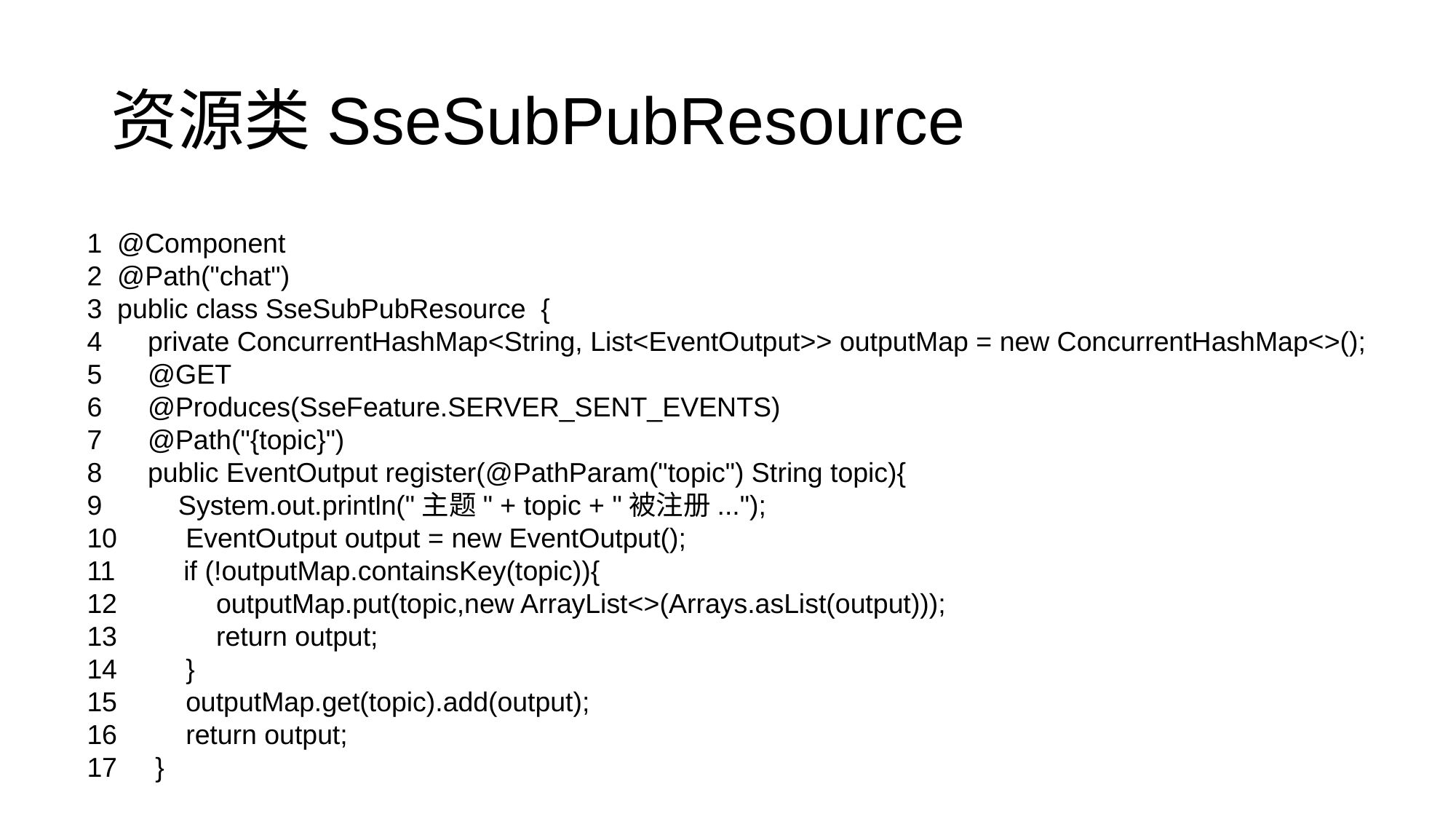

# 资源类SseSubPubResource
1  @Component
2  @Path("chat")
3  public class SseSubPubResource  {
4      private ConcurrentHashMap<String, List<EventOutput>> outputMap = new ConcurrentHashMap<>();
5      @GET
6      @Produces(SseFeature.SERVER_SENT_EVENTS)
7      @Path("{topic}")
8      public EventOutput register(@PathParam("topic") String topic){
9          System.out.println("主题" + topic + "被注册...");
10         EventOutput output = new EventOutput();
11         if (!outputMap.containsKey(topic)){
12             outputMap.put(topic,new ArrayList<>(Arrays.asList(output)));
13             return output;
14         }
15         outputMap.get(topic).add(output);
16         return output;
17     }